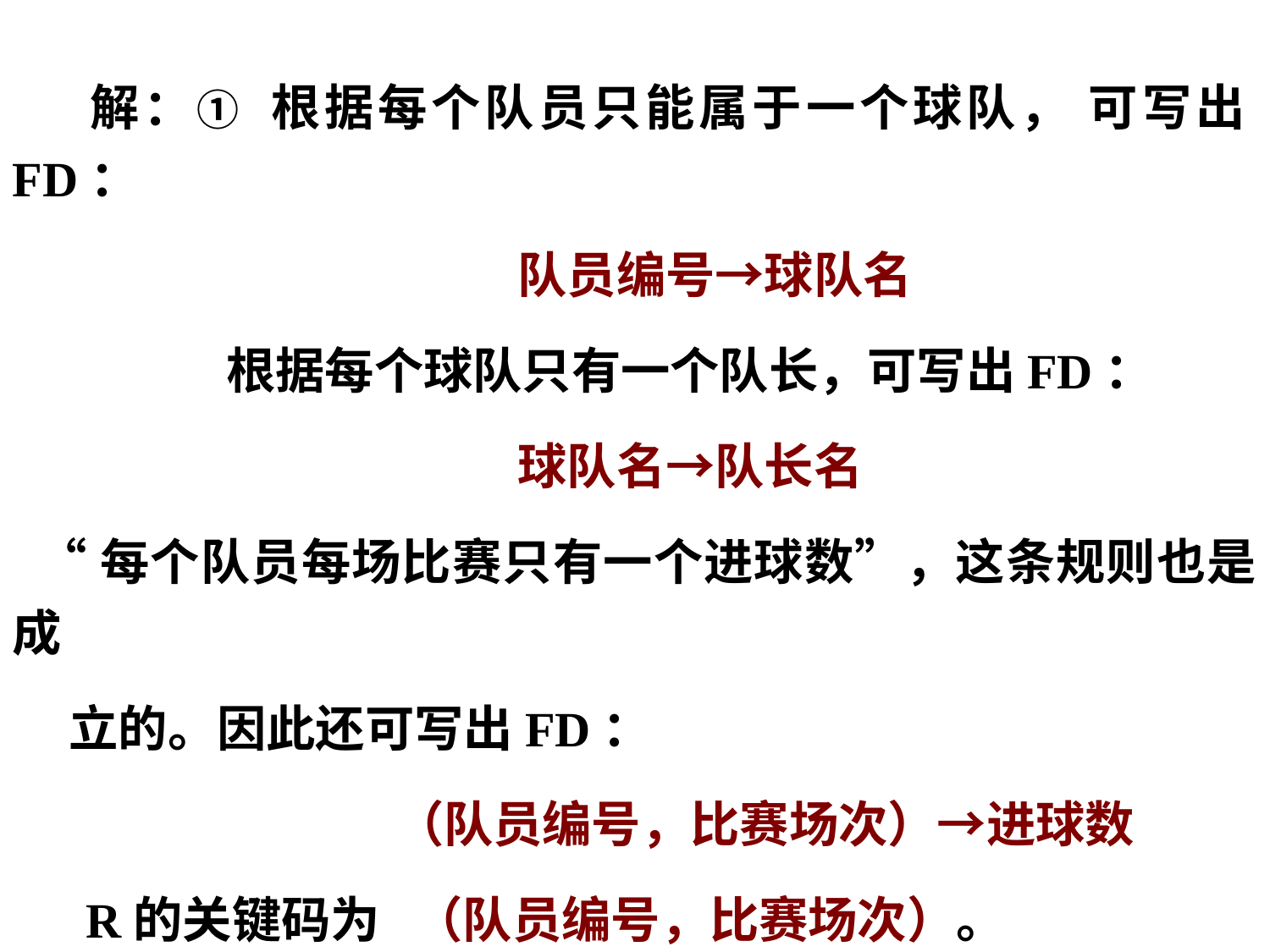

解：①  根据每个队员只能属于一个球队， 可写出FD：
                                            队员编号→球队名
                  根据每个球队只有一个队长，可写出FD：
                                            球队名→队长名
  “每个队员每场比赛只有一个进球数”，这条规则也是成
    立的。因此还可写出FD：
                                 （队员编号，比赛场次）→进球数
      R的关键码为   （队员编号，比赛场次）。